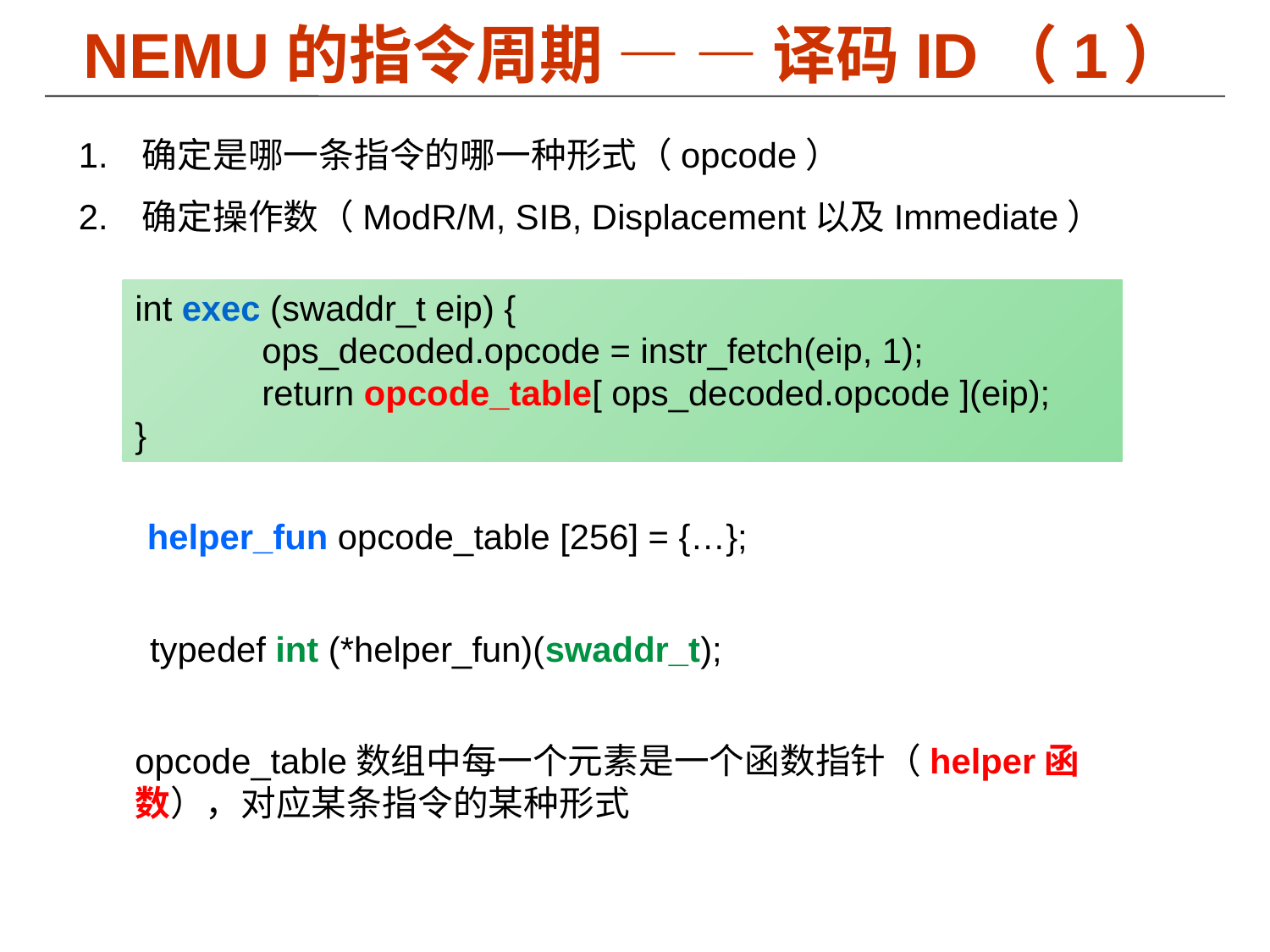

# NEMU的指令周期 — — 译码ID（1）
确定是哪一条指令的哪一种形式（opcode）
确定操作数（ModR/M, SIB, Displacement以及Immediate）
int exec (swaddr_t eip) {
	ops_decoded.opcode = instr_fetch(eip, 1);
	return opcode_table[ ops_decoded.opcode ](eip);
}
helper_fun opcode_table [256] = {…};
typedef int (*helper_fun)(swaddr_t);
opcode_table数组中每一个元素是一个函数指针（helper函数），对应某条指令的某种形式